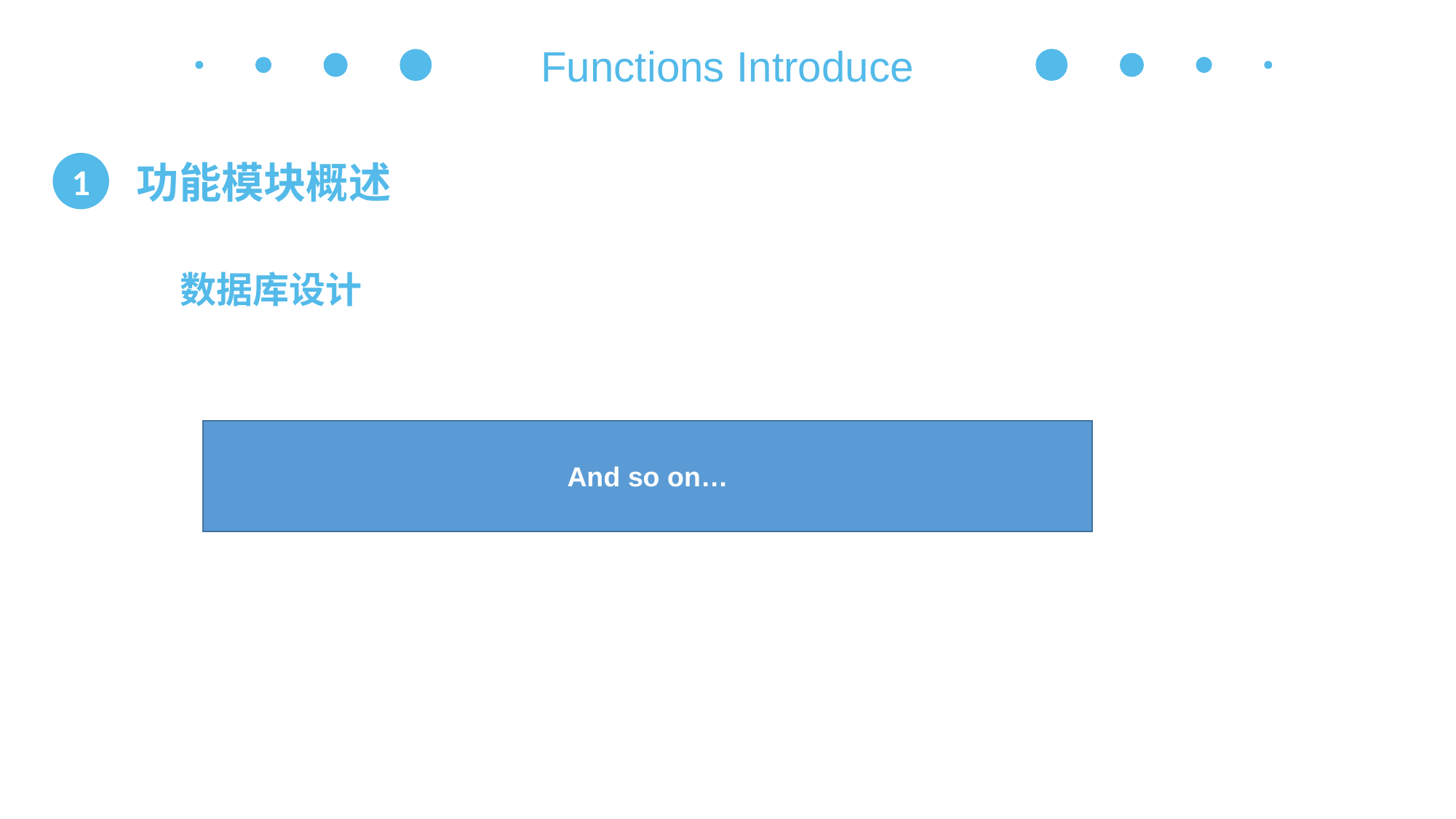

Functions Introduce

     功能模块概述
1
数据库设计
And so on…